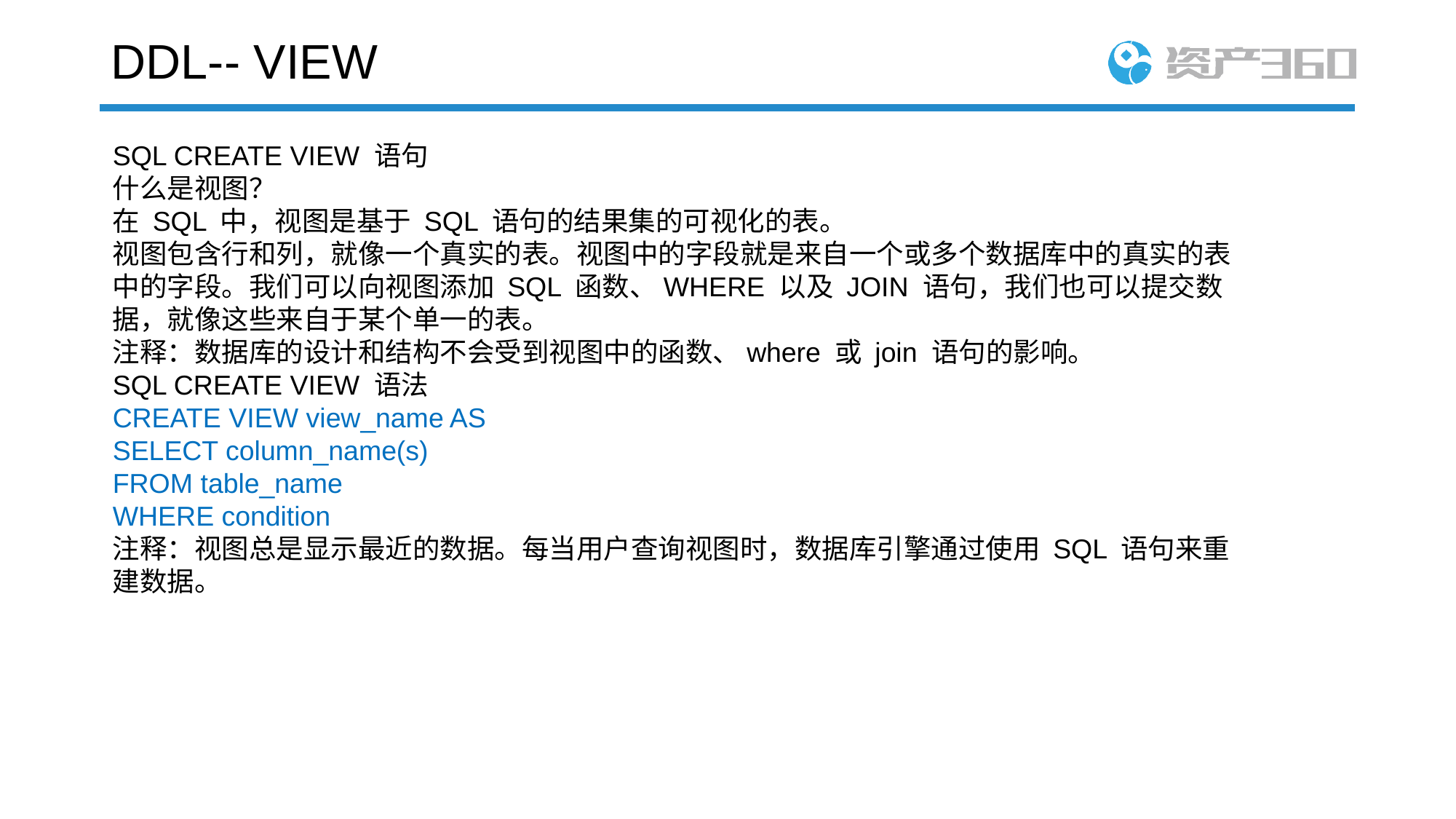

# DDL-- VIEW
SQL CREATE VIEW 语句
什么是视图？
在 SQL 中，视图是基于 SQL 语句的结果集的可视化的表。
视图包含行和列，就像一个真实的表。视图中的字段就是来自一个或多个数据库中的真实的表中的字段。我们可以向视图添加 SQL 函数、WHERE 以及 JOIN 语句，我们也可以提交数据，就像这些来自于某个单一的表。
注释：数据库的设计和结构不会受到视图中的函数、where 或 join 语句的影响。
SQL CREATE VIEW 语法
CREATE VIEW view_name AS
SELECT column_name(s)
FROM table_name
WHERE condition
注释：视图总是显示最近的数据。每当用户查询视图时，数据库引擎通过使用 SQL 语句来重建数据。
31